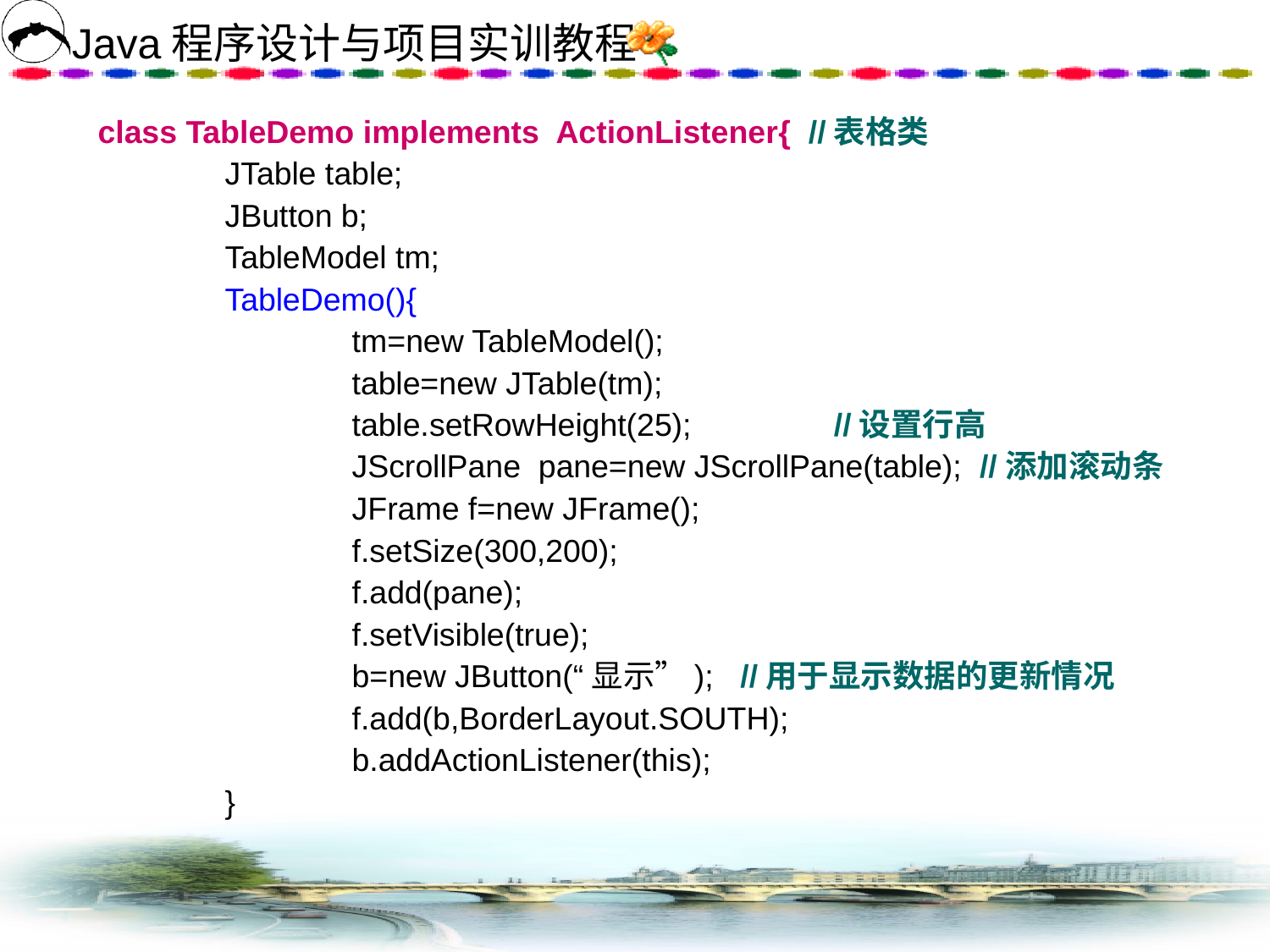

class TableDemo implements  ActionListener{  //表格类
	JTable table;
	JButton b;
	TableModel tm;
	TableDemo(){
		tm=new TableModel();
		table=new JTable(tm);
		table.setRowHeight(25);                //设置行高
		JScrollPane  pane=new JScrollPane(table);  //添加滚动条
		JFrame f=new JFrame();
		f.setSize(300,200);
		f.add(pane);
		f.setVisible(true);
		b=new JButton(“显示”);   //用于显示数据的更新情况
		f.add(b,BorderLayout.SOUTH);
		b.addActionListener(this);
	}